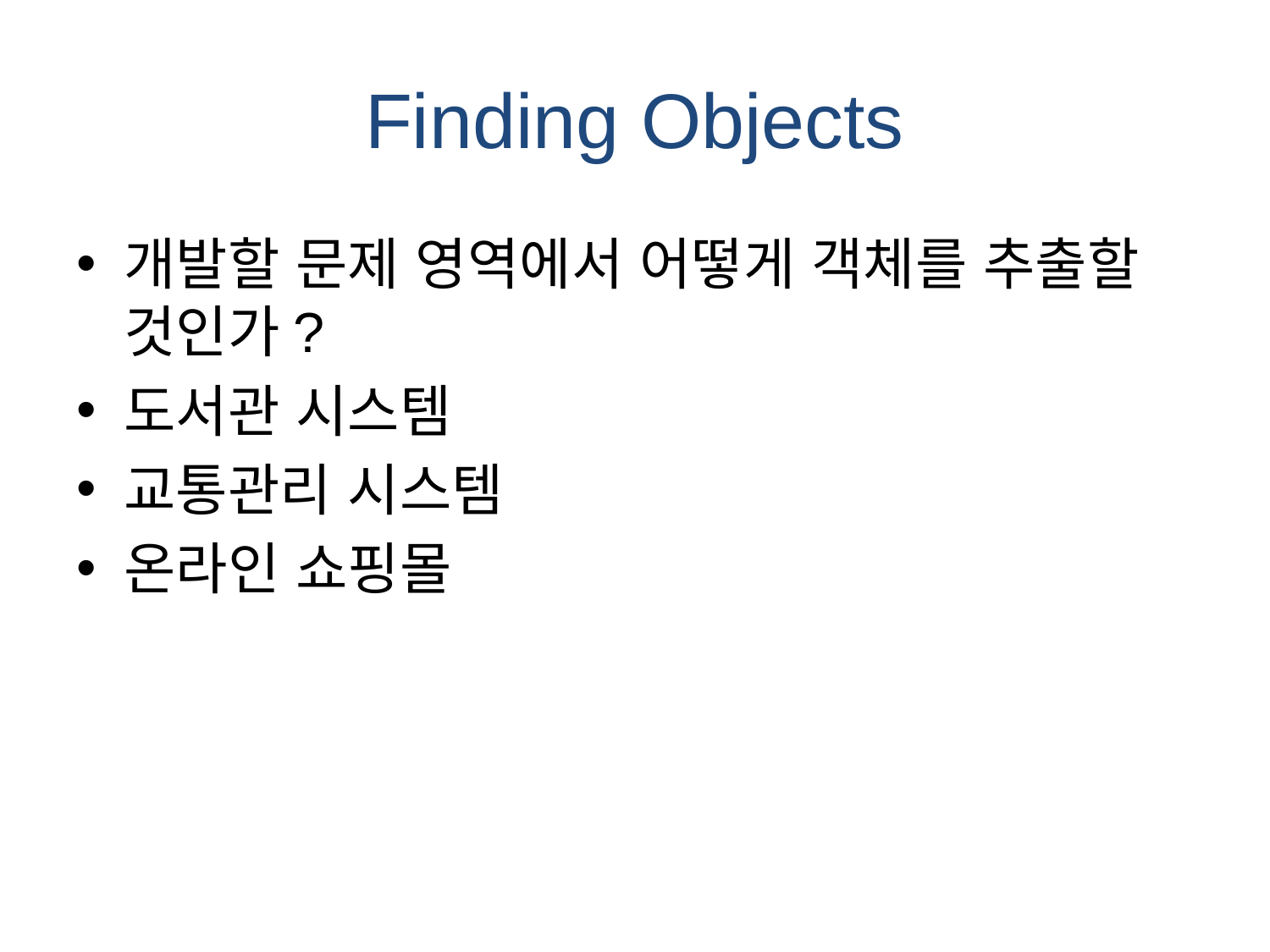

# Finding Objects
개발할 문제 영역에서 어떻게 객체를 추출할 것인가?
도서관 시스템
교통관리 시스템
온라인 쇼핑몰